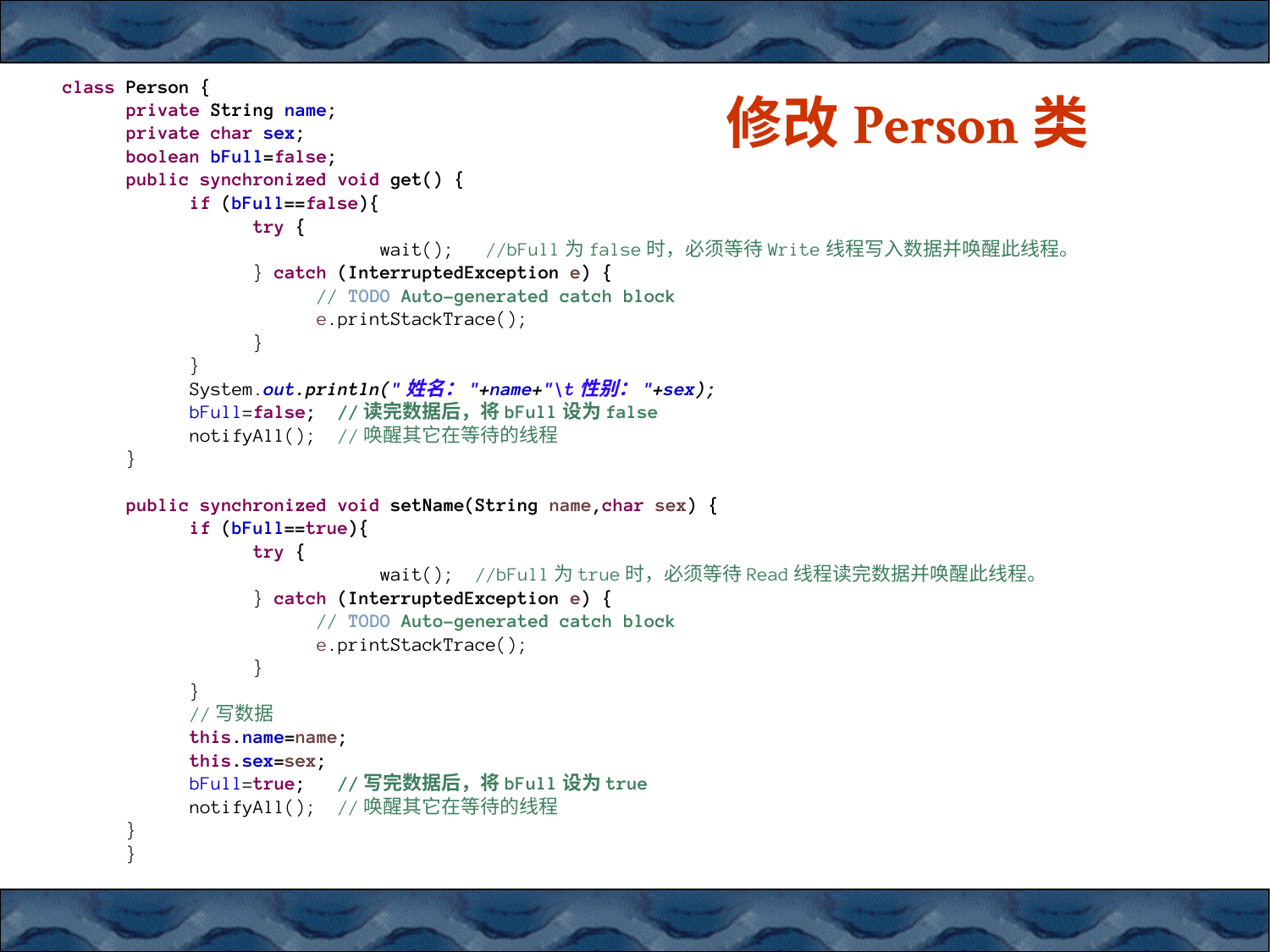

class Person {
private String name;
private char sex;
boolean bFull=false;
public synchronized void get() {
if (bFull==false){
try {
	wait();   //bFull为false时，必须等待Write线程写入数据并唤醒此线程。
} catch (InterruptedException e) {
// TODO Auto-generated catch block
e.printStackTrace();
}
}
      System.out.println("姓名："+name+"\t性别："+sex);
      bFull=false;  //读完数据后，将bFull设为false
      notifyAll();  //唤醒其它在等待的线程
}

public synchronized void setName(String name,char sex) {
if (bFull==true){
try {
	wait();  //bFull为true时，必须等待Read线程读完数据并唤醒此线程。
} catch (InterruptedException e) {
// TODO Auto-generated catch block
e.printStackTrace();
}
}
//写数据
this.name=name;
this.sex=sex;
bFull=true;   //写完数据后，将bFull设为true
notifyAll();  //唤醒其它在等待的线程
}
}
# 修改Person类